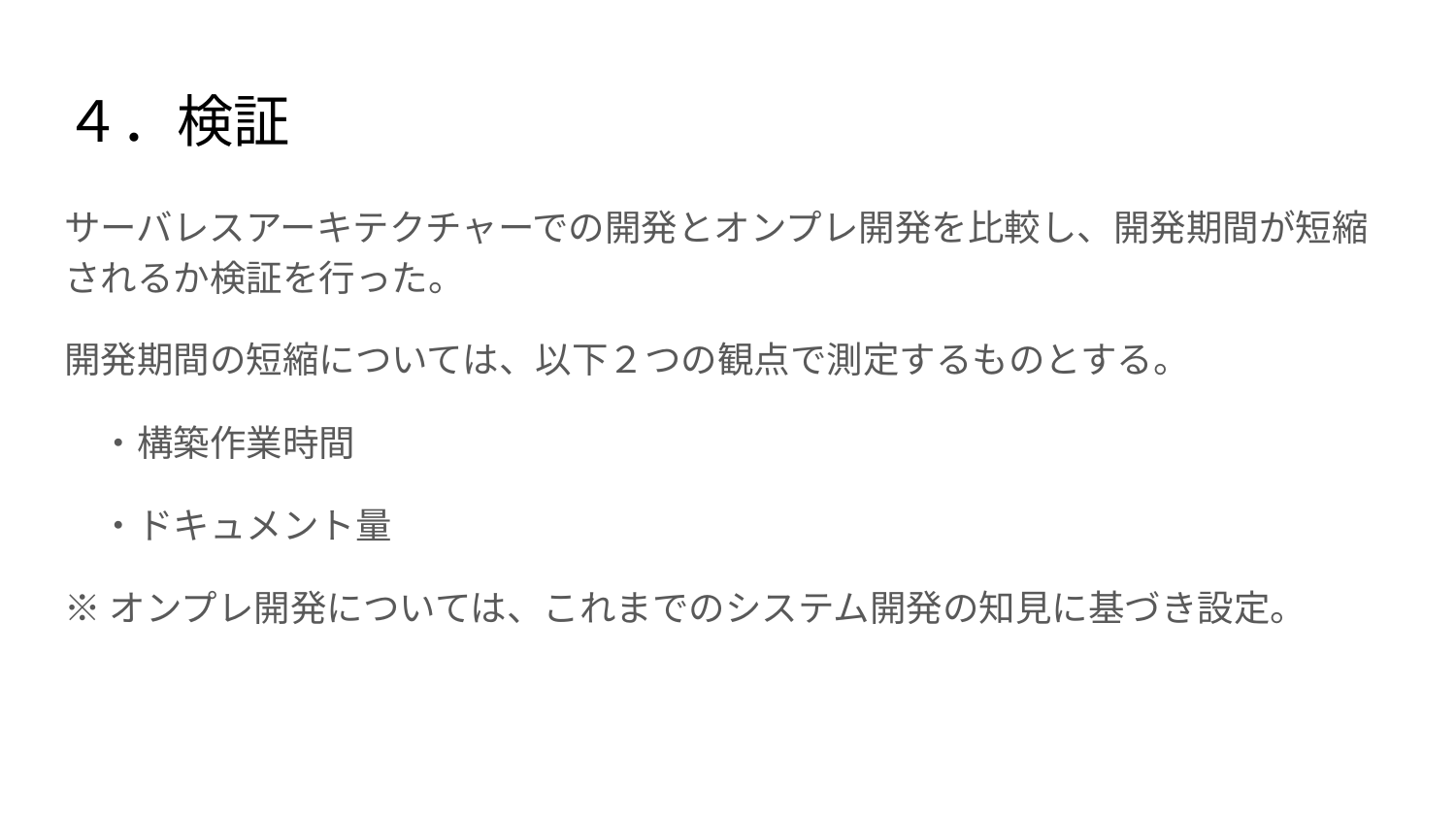

# ４．検証
サーバレスアーキテクチャーでの開発とオンプレ開発を比較し、開発期間が短縮されるか検証を行った。
開発期間の短縮については、以下２つの観点で測定するものとする。
　・構築作業時間
　・ドキュメント量
※オンプレ開発については、これまでのシステム開発の知見に基づき設定。